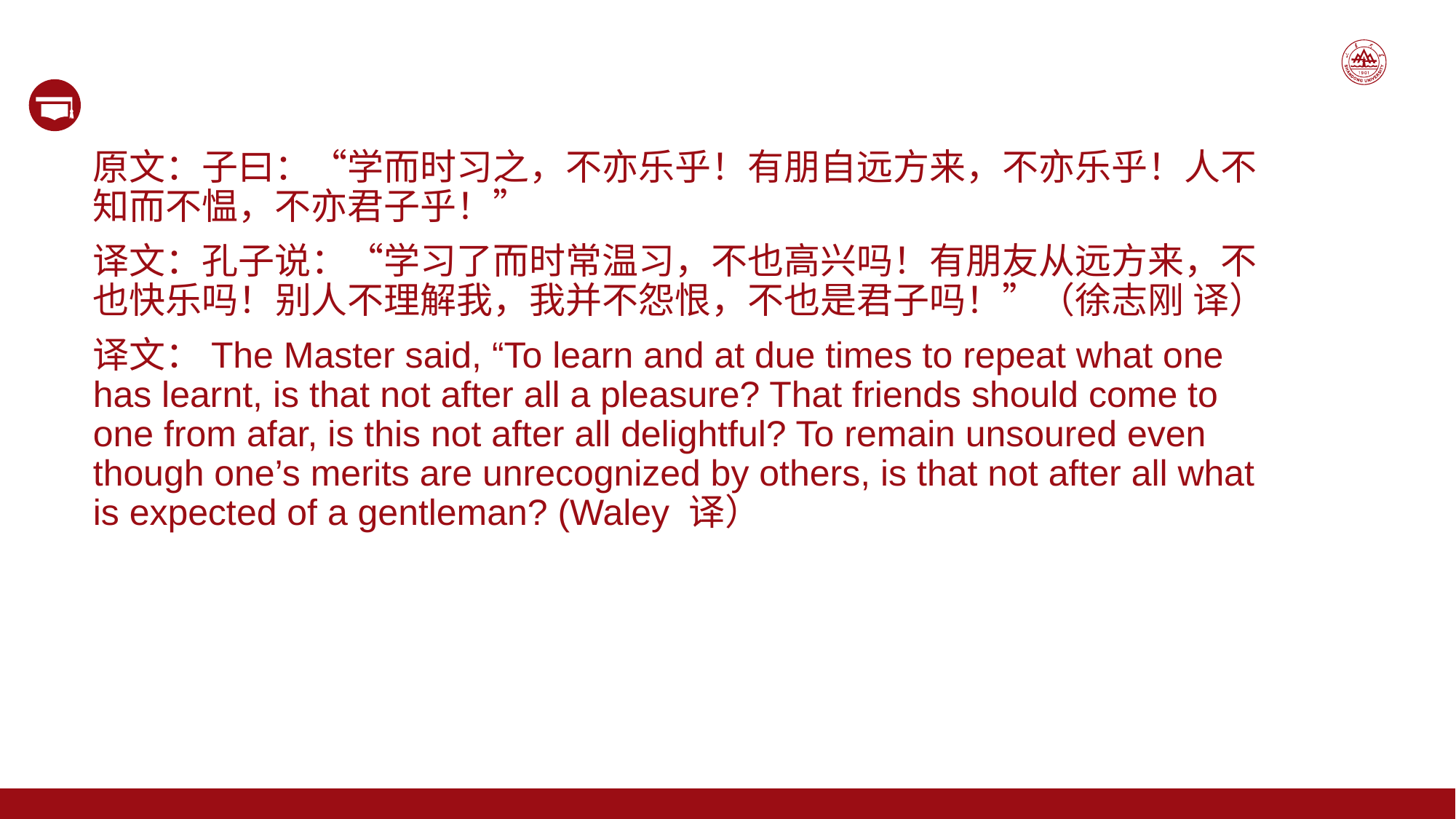

原文：子曰：“学而时习之，不亦乐乎！有朋自远方来，不亦乐乎！人不知而不愠，不亦君子乎！”
译文：孔子说：“学习了而时常温习，不也高兴吗！有朋友从远方来，不也快乐吗！别人不理解我，我并不怨恨，不也是君子吗！”（徐志刚 译）
译文：The Master said, “To learn and at due times to repeat what one has learnt, is that not after all a pleasure? That friends should come to one from afar, is this not after all delightful? To remain unsoured even though one’s merits are unrecognized by others, is that not after all what is expected of a gentleman? (Waley 译）